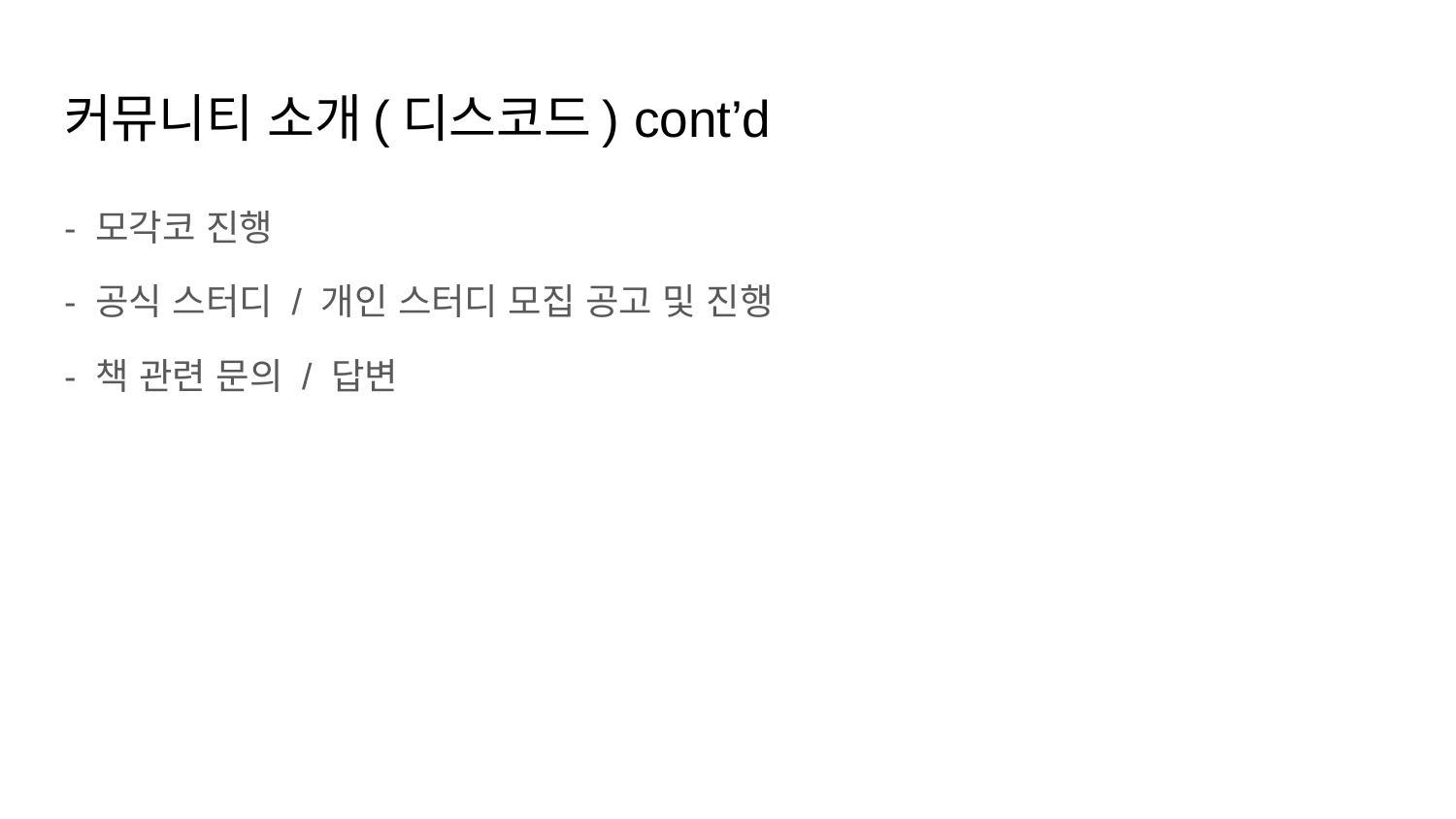

# 커뮤니티 소개(디스코드) cont’d
- 모각코 진행
- 공식 스터디 / 개인 스터디 모집 공고 및 진행
- 책 관련 문의 / 답변